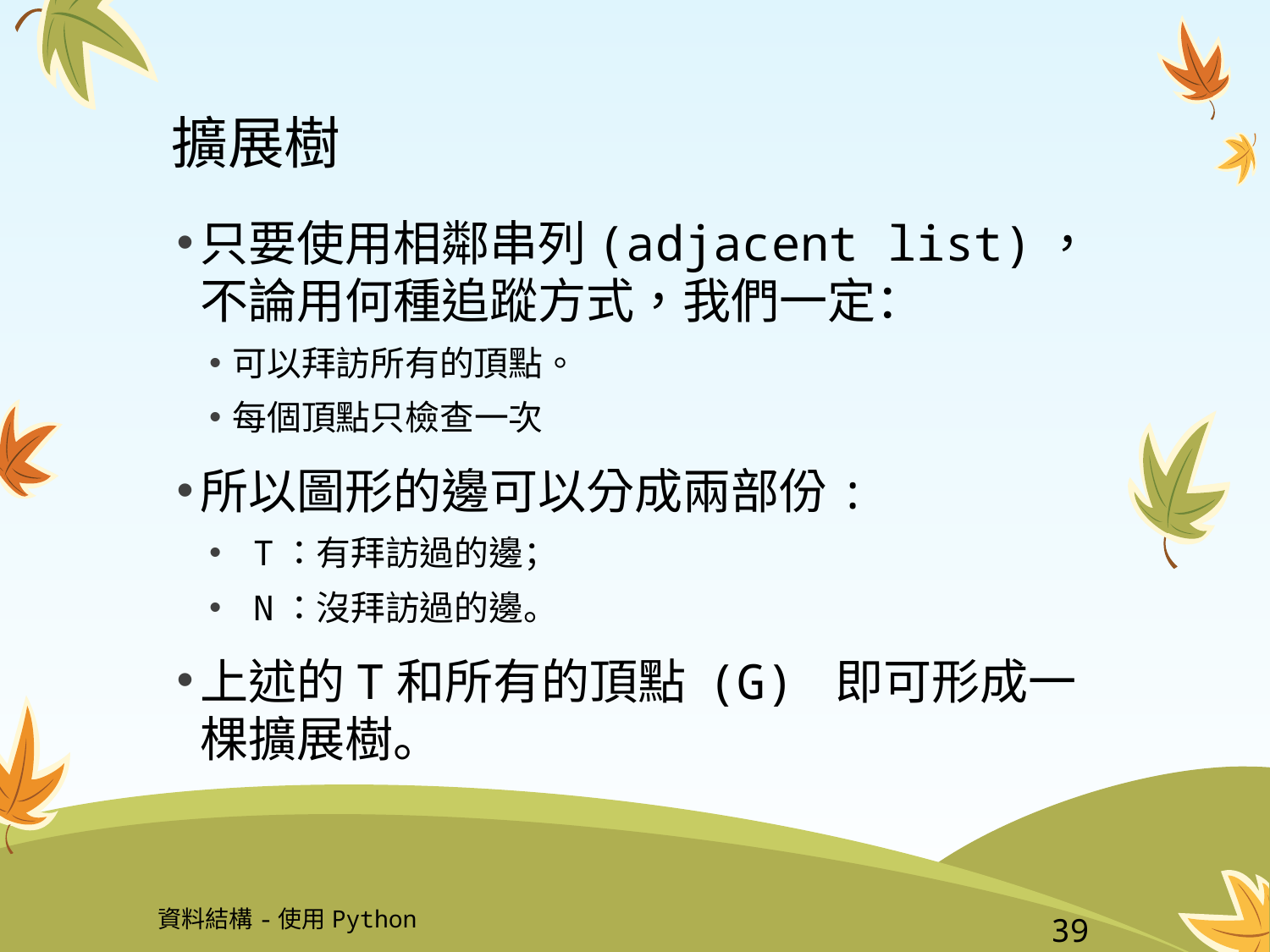

# 擴展樹
只要使用相鄰串列(adjacent list)，不論用何種追蹤方式，我們一定：
可以拜訪所有的頂點。
每個頂點只檢查一次
所以圖形的邊可以分成兩部份:
 T：有拜訪過的邊；
 N：沒拜訪過的邊。
上述的T和所有的頂點 (G) 即可形成一棵擴展樹。
資料結構-使用Python
39